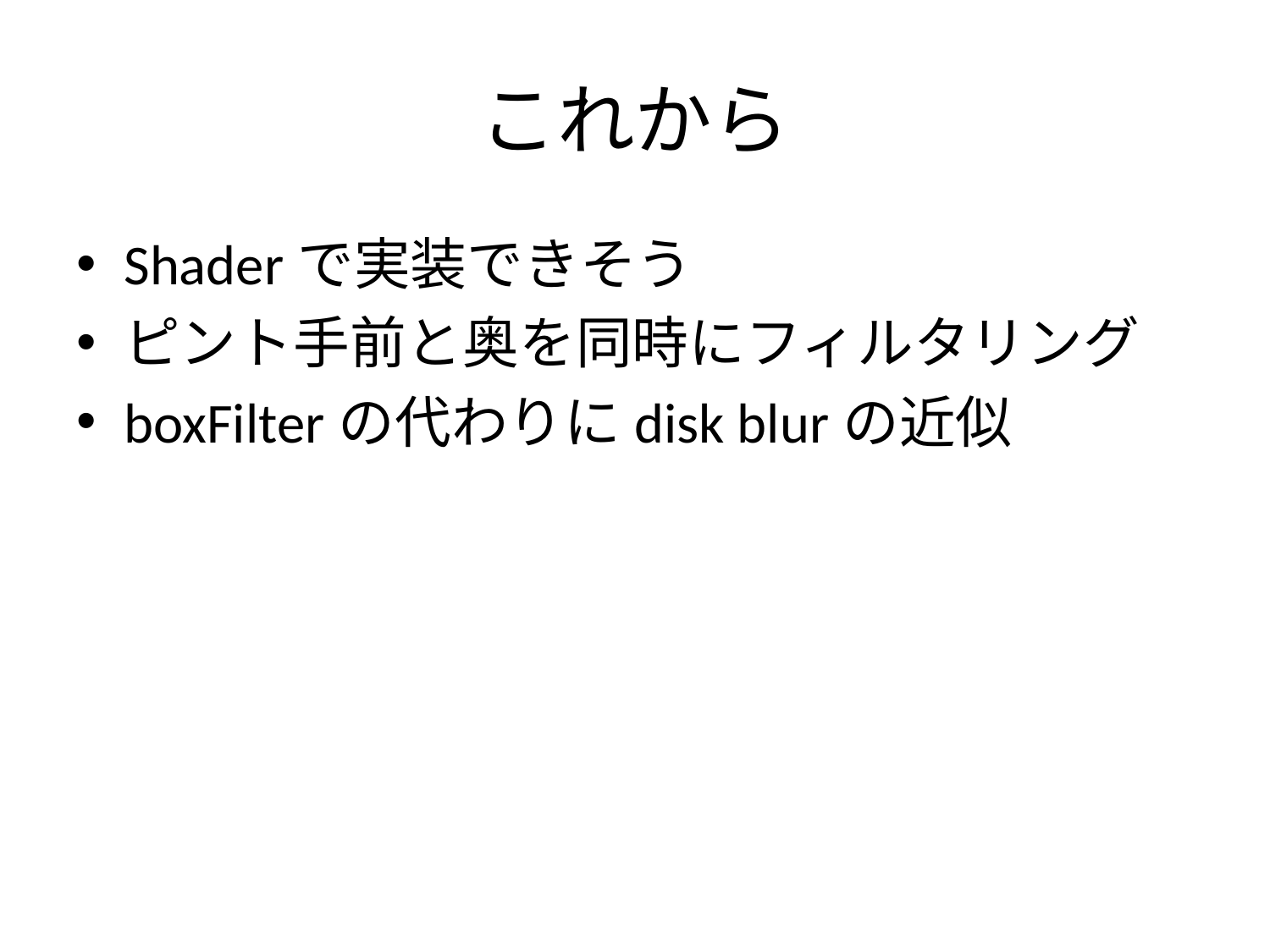

# これから
Shaderで実装できそう
ピント手前と奥を同時にフィルタリング
boxFilterの代わりにdisk blurの近似